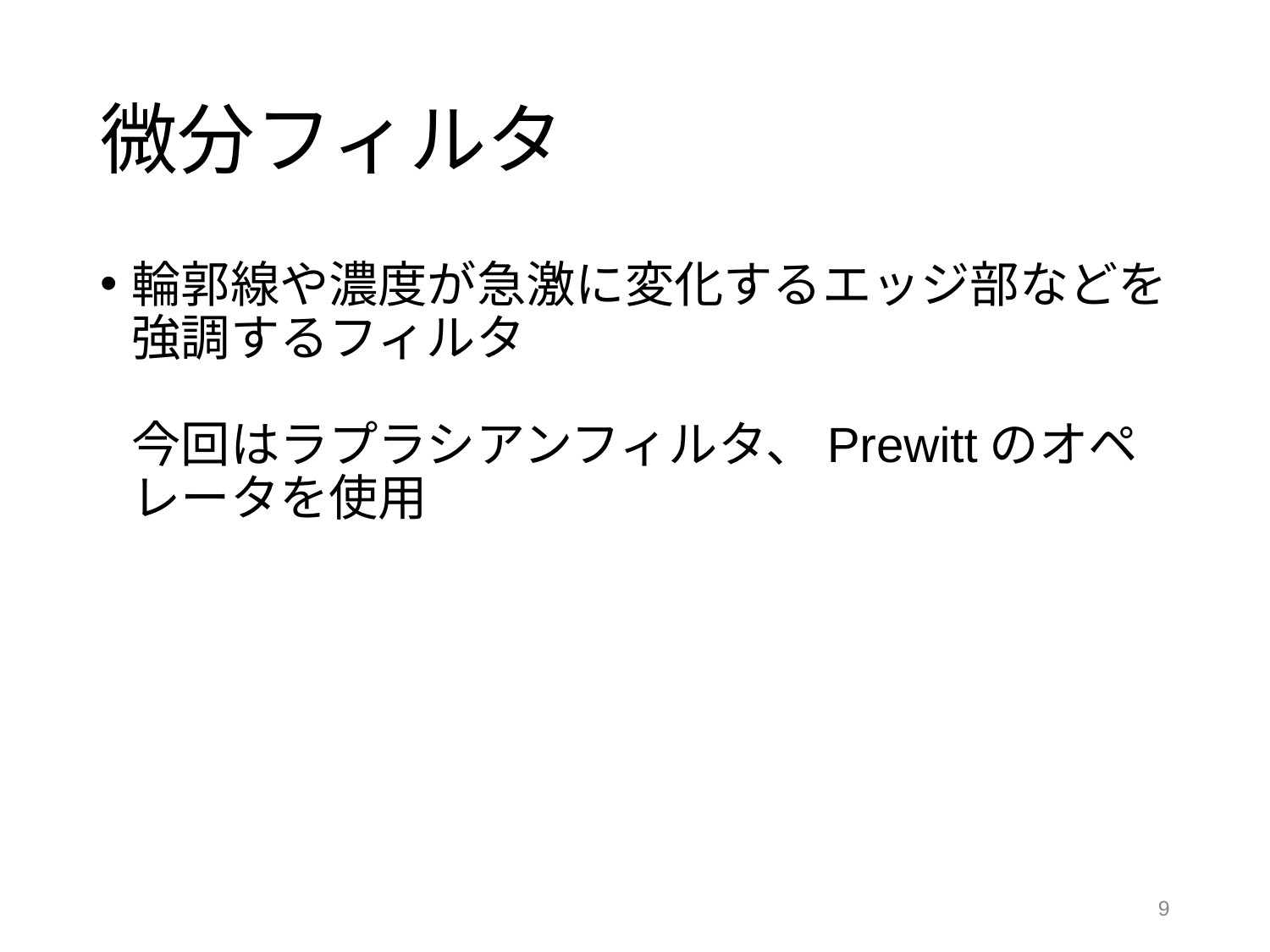

# 微分フィルタ
輪郭線や濃度が急激に変化するエッジ部などを
強調するフィルタ
今回はラプラシアンフィルタ、Prewittのオペレータを使用
9